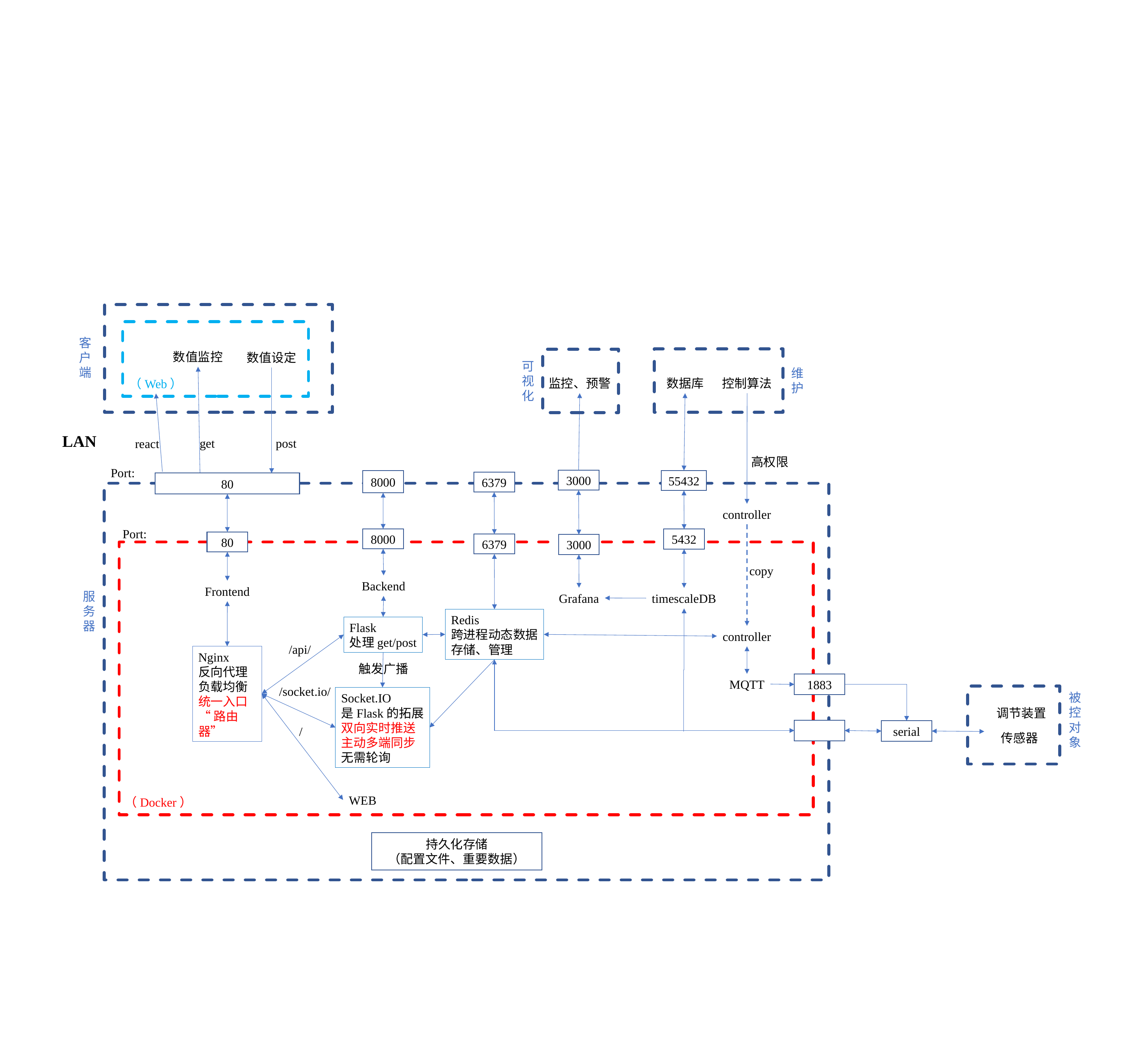

客户端
数值监控
数值设定

可视化
维护
监控、预警
数据库
控制算法
（Web）
LAN
get
post
react
高权限
Port:
3000
3000
Grafana
55432
5432
timescaleDB
8000
8000
Backend
6379
6379
Redis
跨进程动态数据
存储、管理
80
80
Frontend

服务器
controller
Port:

（Docker）
copy
Flask
处理get/post
controller
/api/
Nginx
反向代理
负载均衡
统一入口
“路由器”
触发广播
MQTT
1883
/socket.io/

被控对象
调节装置
传感器
Socket.IO
是Flask的拓展
双向实时推送
主动多端同步
无需轮询

/
serial
WEB
持久化存储
（配置文件、重要数据）